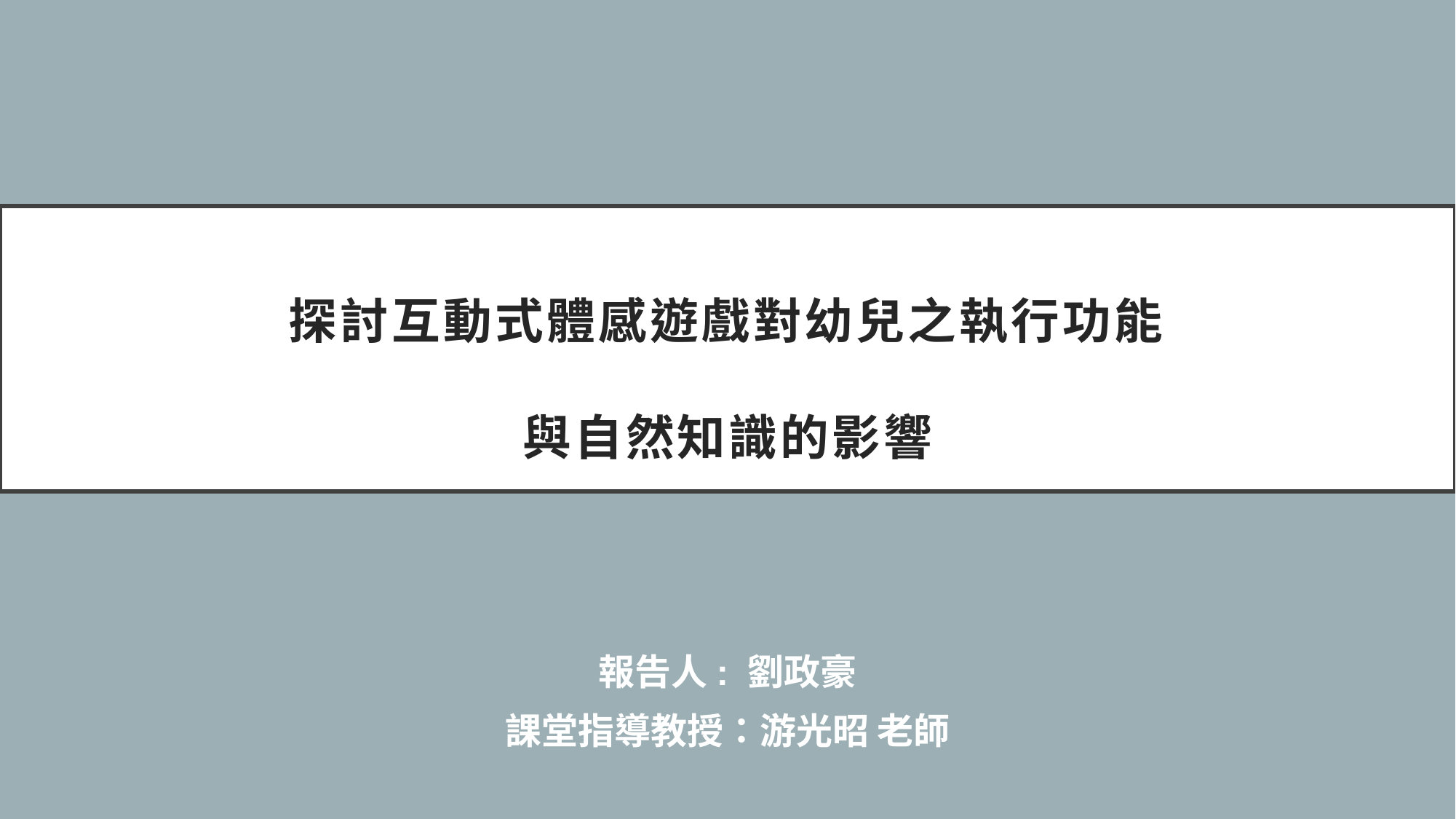

# 探討互動式體感遊戲對幼兒之執行功能 與自然知識的影響

報告人: 劉政豪
課堂指導教授：游光昭 老師